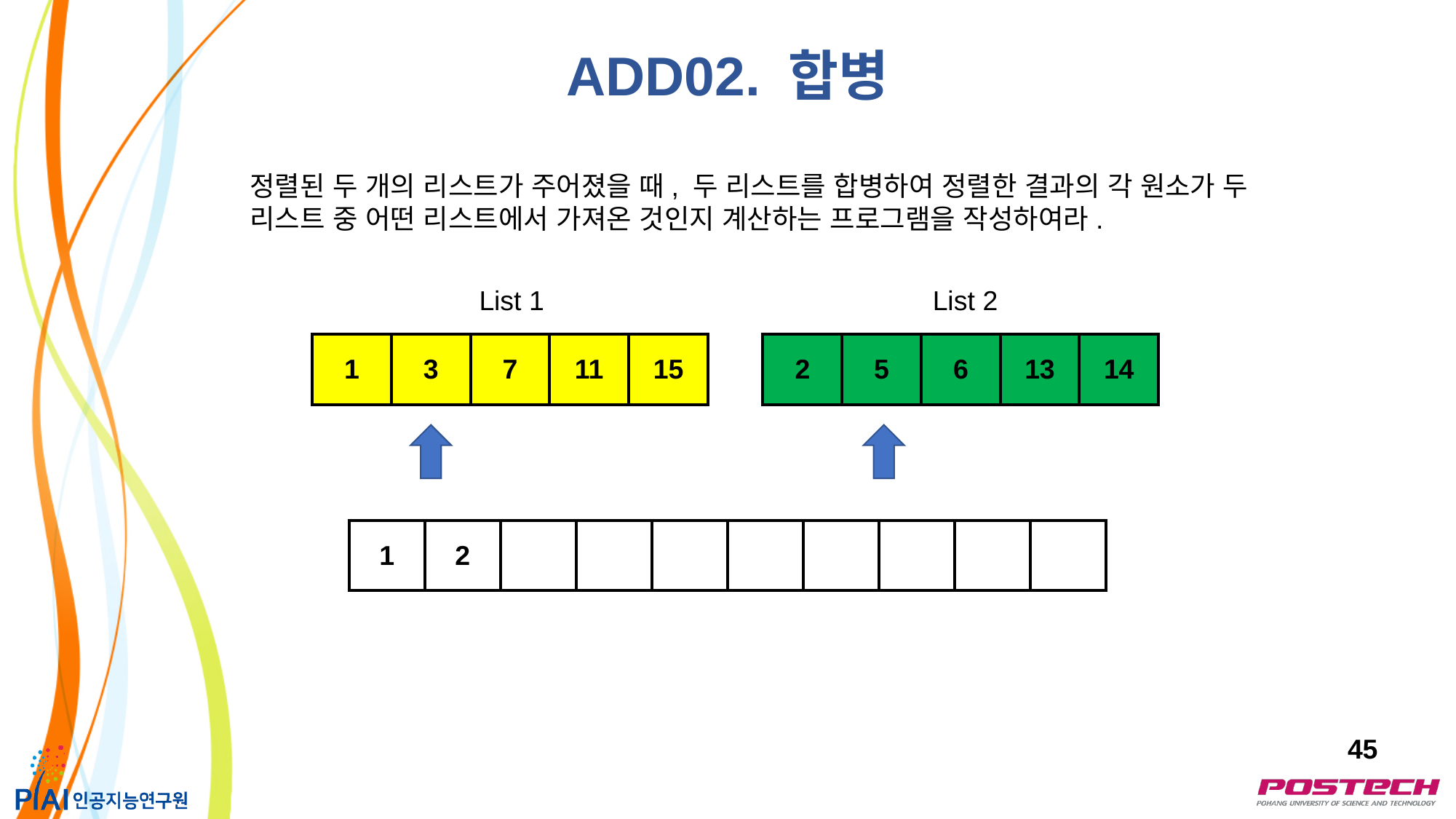

ADD02. 합병
정렬된 두 개의 리스트가 주어졌을 때, 두 리스트를 합병하여 정렬한 결과의 각 원소가 두 리스트 중 어떤 리스트에서 가져온 것인지 계산하는 프로그램을 작성하여라.
List 1
List 2
| 1 | 3 | 7 | 11 | 15 |
| --- | --- | --- | --- | --- |
| 2 | 5 | 6 | 13 | 14 |
| --- | --- | --- | --- | --- |

| 1 | 2 |  |  |  |  |  |  |  |  |
| --- | --- | --- | --- | --- | --- | --- | --- | --- | --- |